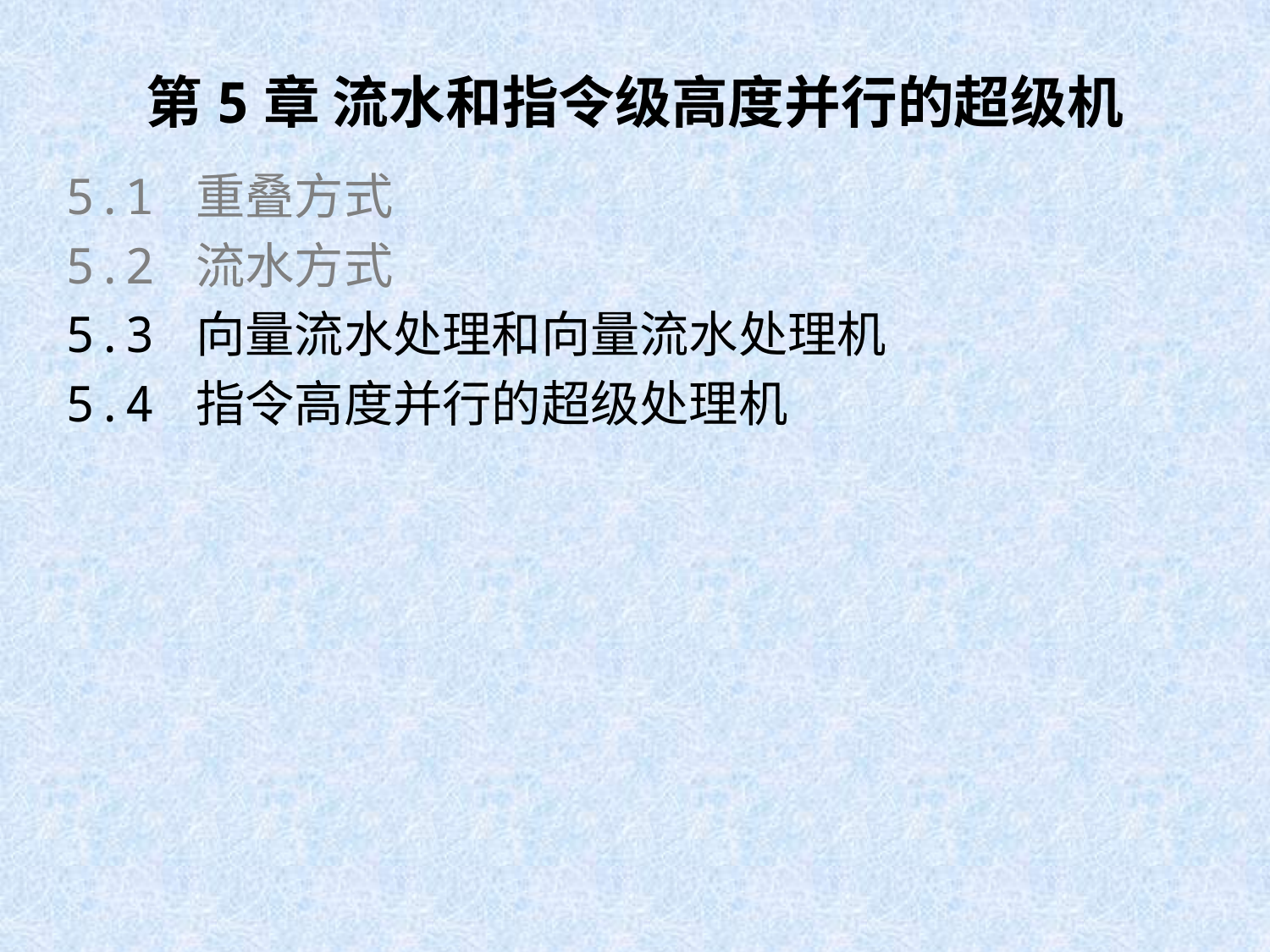

# 第5章 流水和指令级高度并行的超级机
5.1 重叠方式
5.2 流水方式
5.3 向量流水处理和向量流水处理机
5.4 指令高度并行的超级处理机